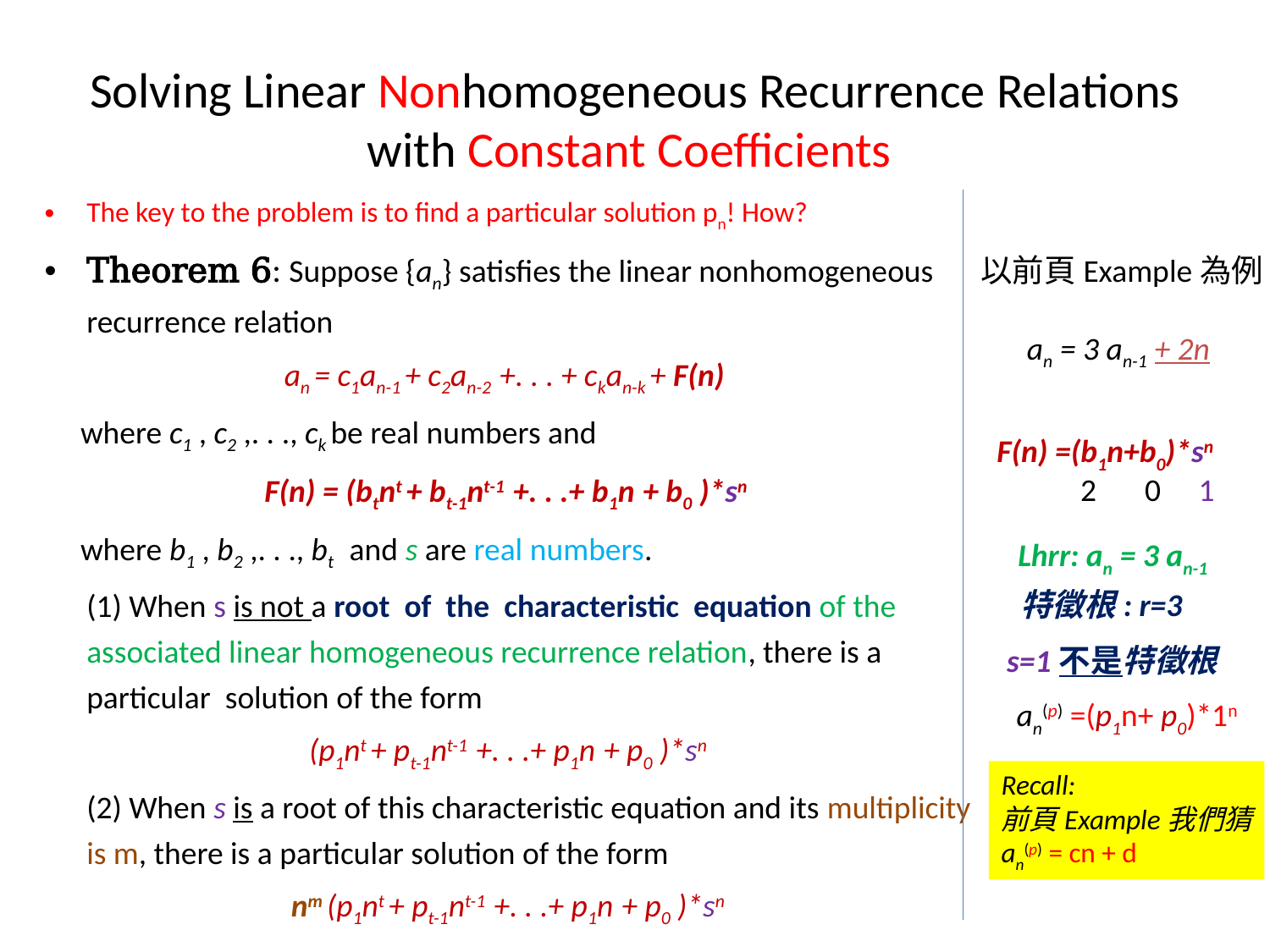

# Solving Linear Nonhomogeneous Recurrence Relations with Constant Coefficients
The key to the problem is to find a particular solution pn! How?
Theorem 6: Suppose {an} satisfies the linear nonhomogeneous recurrence relation
an = c1an-1 + c2an-2  +. . . + ckan-k + F(n)
     where c1 , c2 ,. . ., ck be real numbers and
F(n) = (btnt + bt-1nt-1  +. . .+ b1n  + b0 )*sn
     where b1 , b2 ,. . ., bt   and s are real numbers.
	(1) When s is not a root  of  the  characteristic  equation of the associated linear homogeneous recurrence relation, there is a particular  solution of the form
(p1nt + pt-1nt-1  +. . .+ p1n  + p0 )*sn
   	(2) When s is a root of this characteristic equation and its multiplicity is m, there is a particular solution of the form
nm (p1nt + pt-1nt-1  +. . .+ p1n  + p0 )*sn

以前頁Example為例
an = 3 an-1 + 2n
F(n) =(b1n+b0)*sn
2
0
1
Lhrr: an = 3 an-1
特徵根: r=3
s=1不是特徵根
an(p) =(p1n+ p0)*1n
Recall:
前頁Example我們猜
an(p) = cn + d